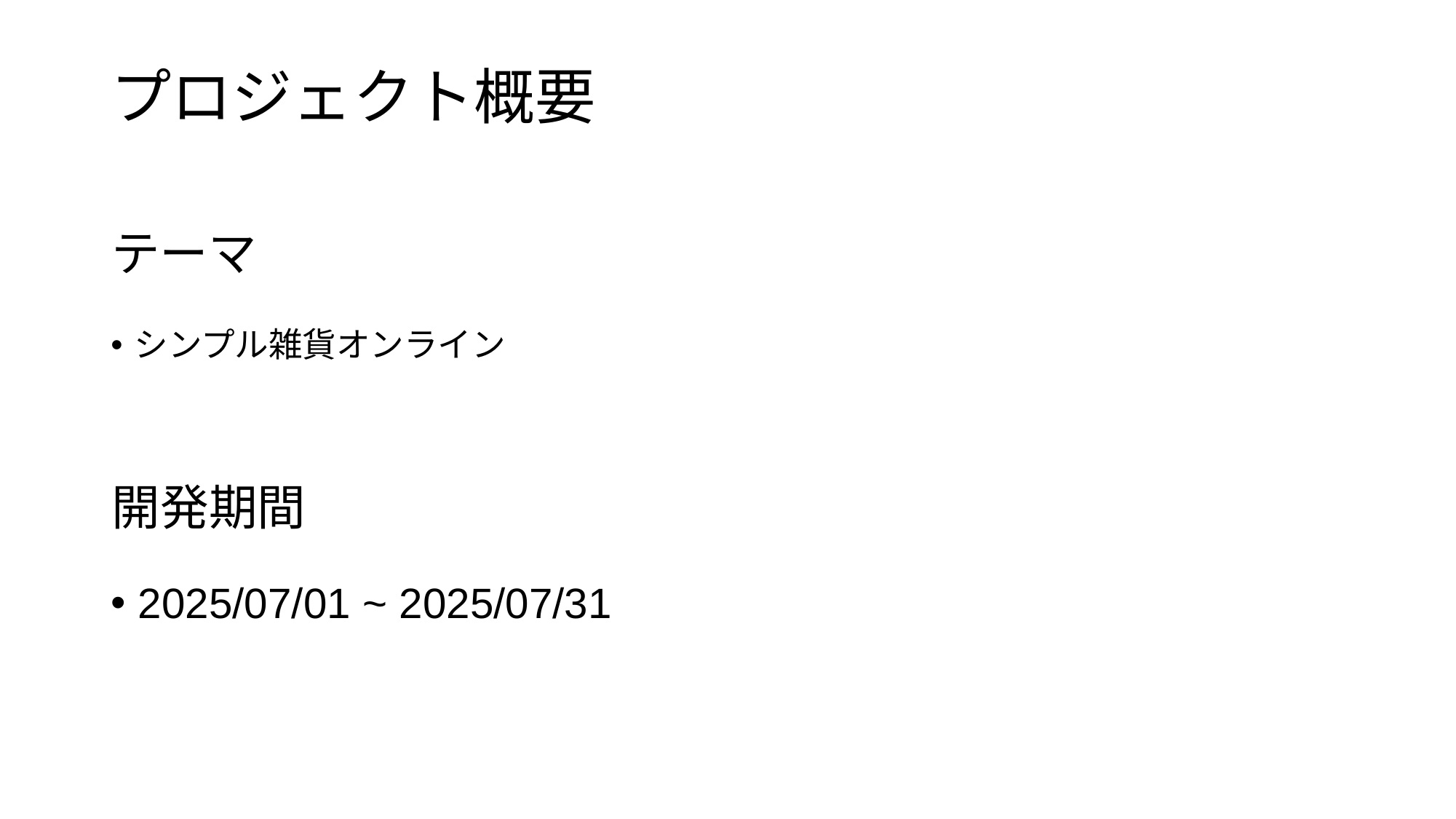

# プロジェクト概要
テーマ
シンプル雑貨オンライン

開発期間
2025/07/01 ~ 2025/07/31